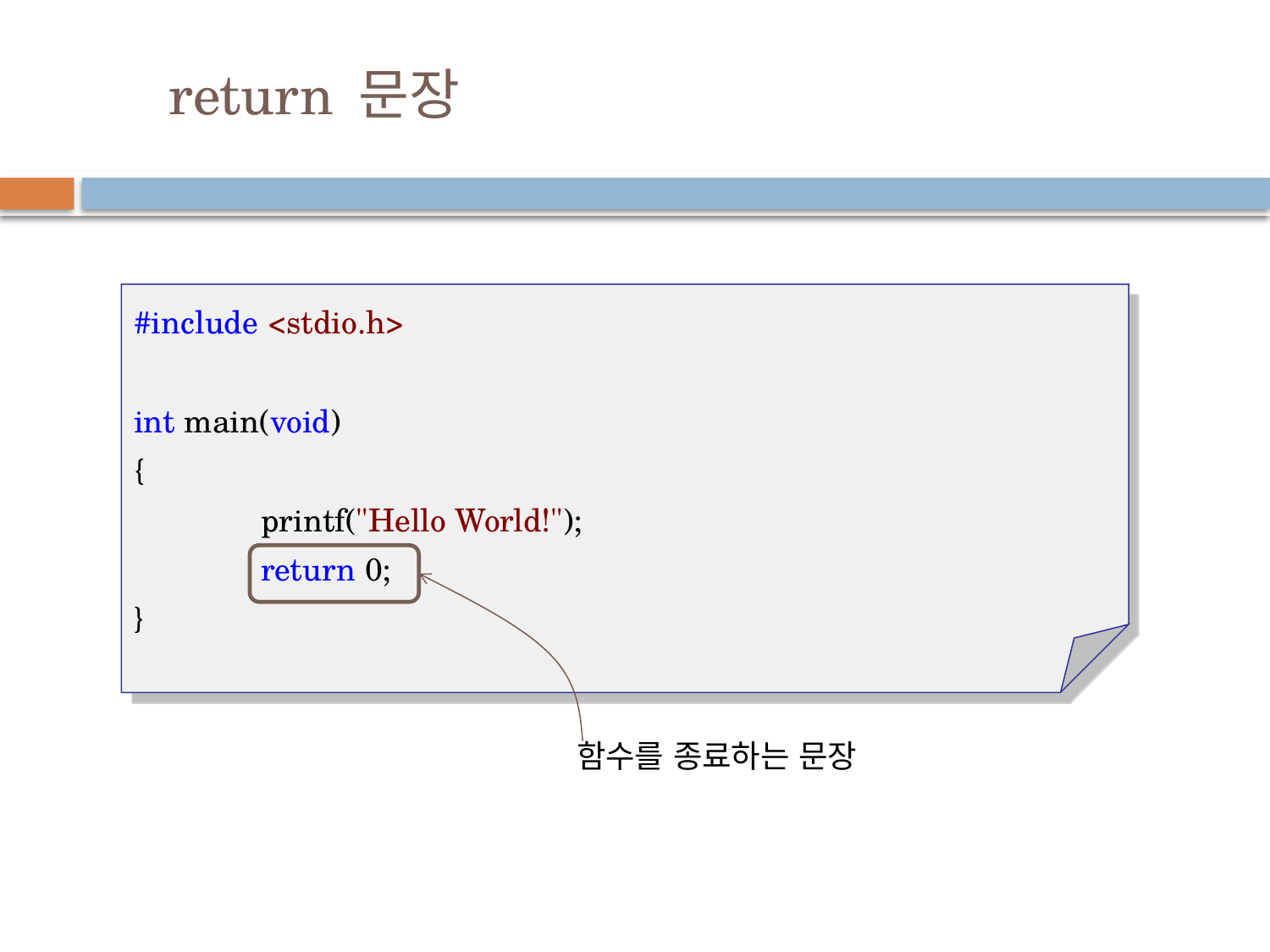

# return 문장
#include <stdio.h>

int main(void)
{
	printf("Hello World!");
	return 0;
}

함수를 종료하는 문장